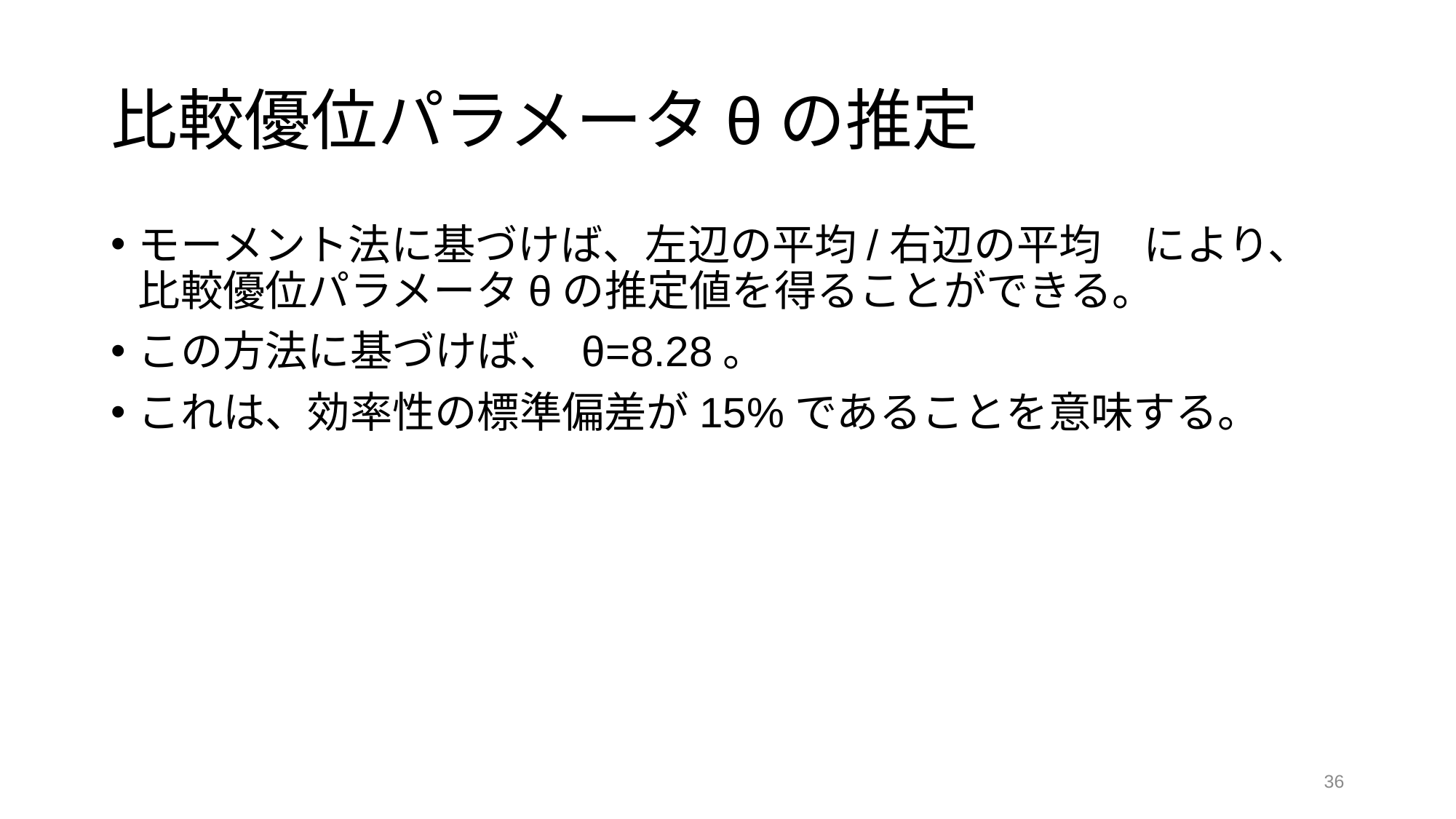

# 比較優位パラメータθの推定
モーメント法に基づけば、左辺の平均/右辺の平均　により、比較優位パラメータθの推定値を得ることができる。
この方法に基づけば、 θ=8.28。
これは、効率性の標準偏差が15%であることを意味する。
36